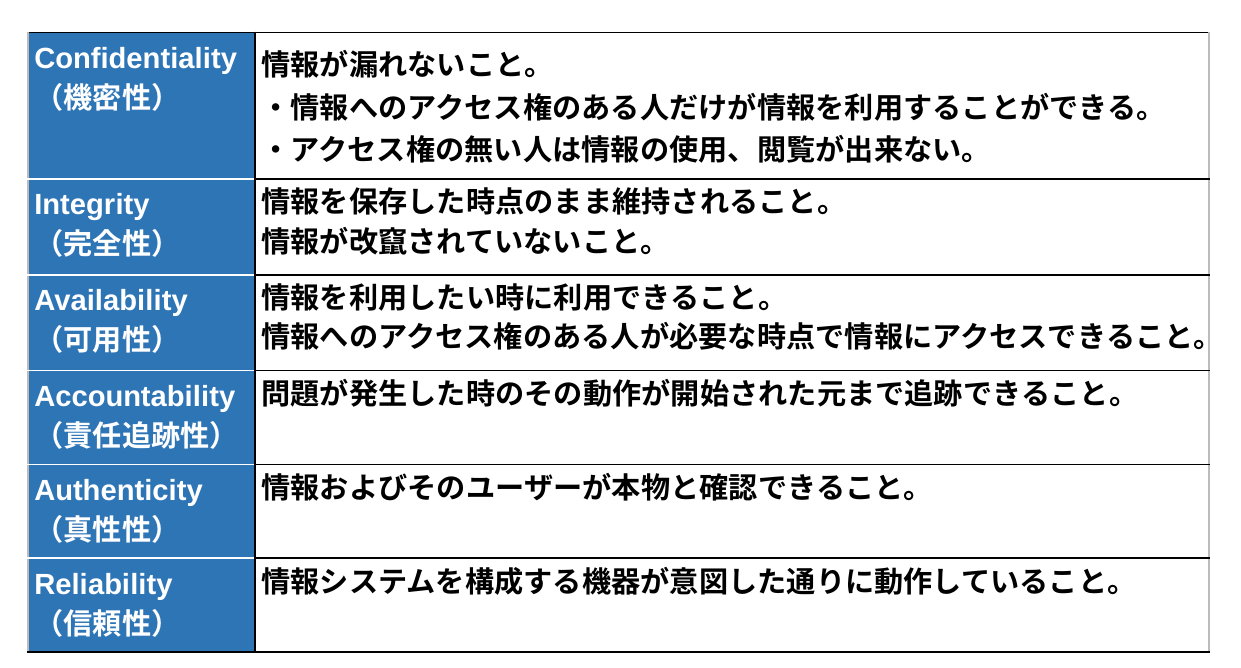

| Confidentiality （機密性） | 情報が漏れないこと。 ・情報へのアクセス権のある人だけが情報を利用することができる。 ・アクセス権の無い人は情報の使用、閲覧が出来ない。 |
| --- | --- |
| Integrity （完全性） | 情報を保存した時点のまま維持されること。 情報が改竄されていないこと。 |
| Availability （可用性） | 情報を利用したい時に利用できること。 情報へのアクセス権のある人が必要な時点で情報にアクセスできること。 |
| Accountability （責任追跡性） | 問題が発生した時のその動作が開始された元まで追跡できること。 |
| Authenticity （真性性） | 情報およびそのユーザーが本物と確認できること。 |
| Reliability （信頼性） | 情報システムを構成する機器が意図した通りに動作していること。 |